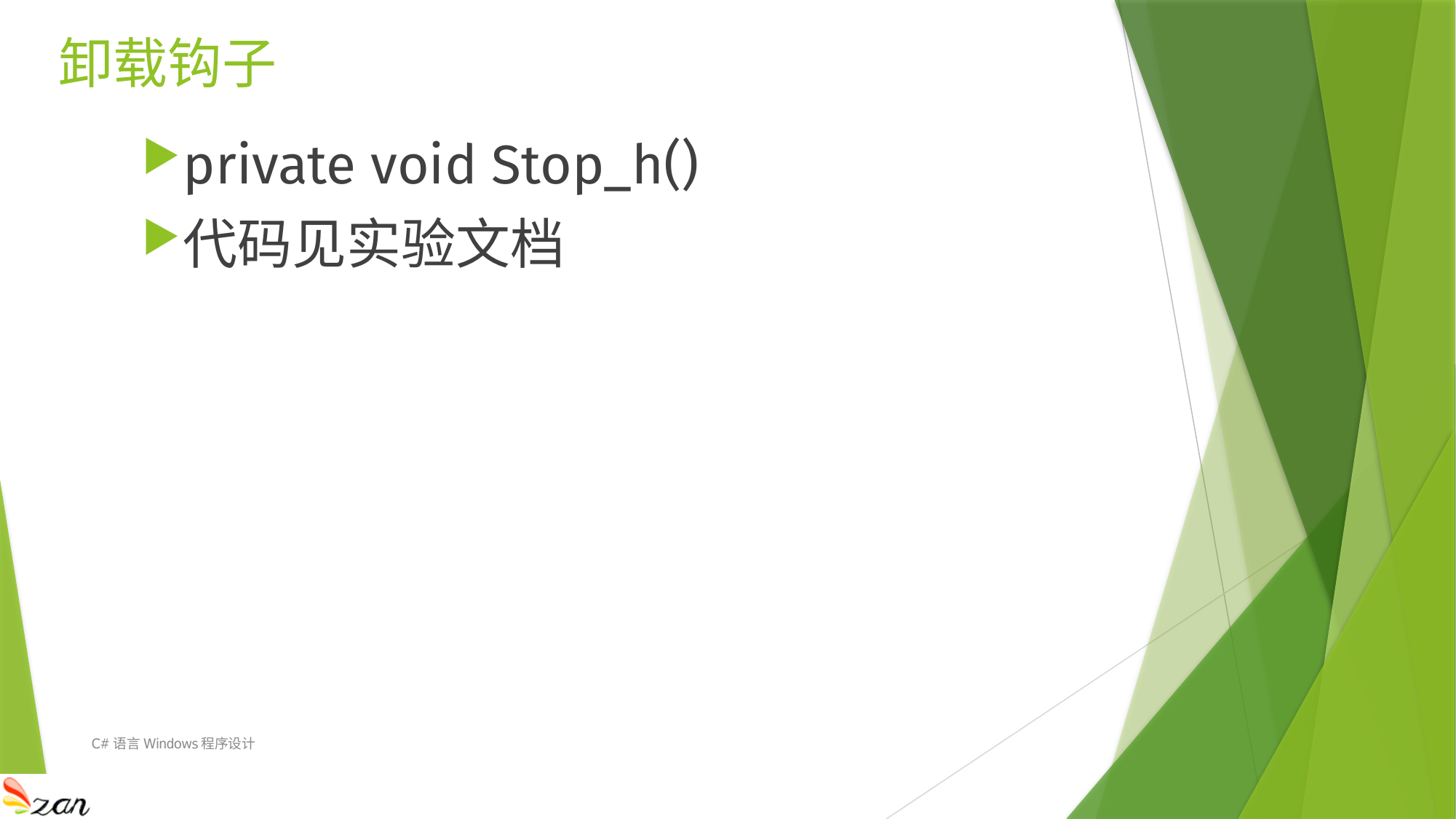

# 卸载钩子
private void Stop_h()
代码见实验文档
C#语言Windows程序设计